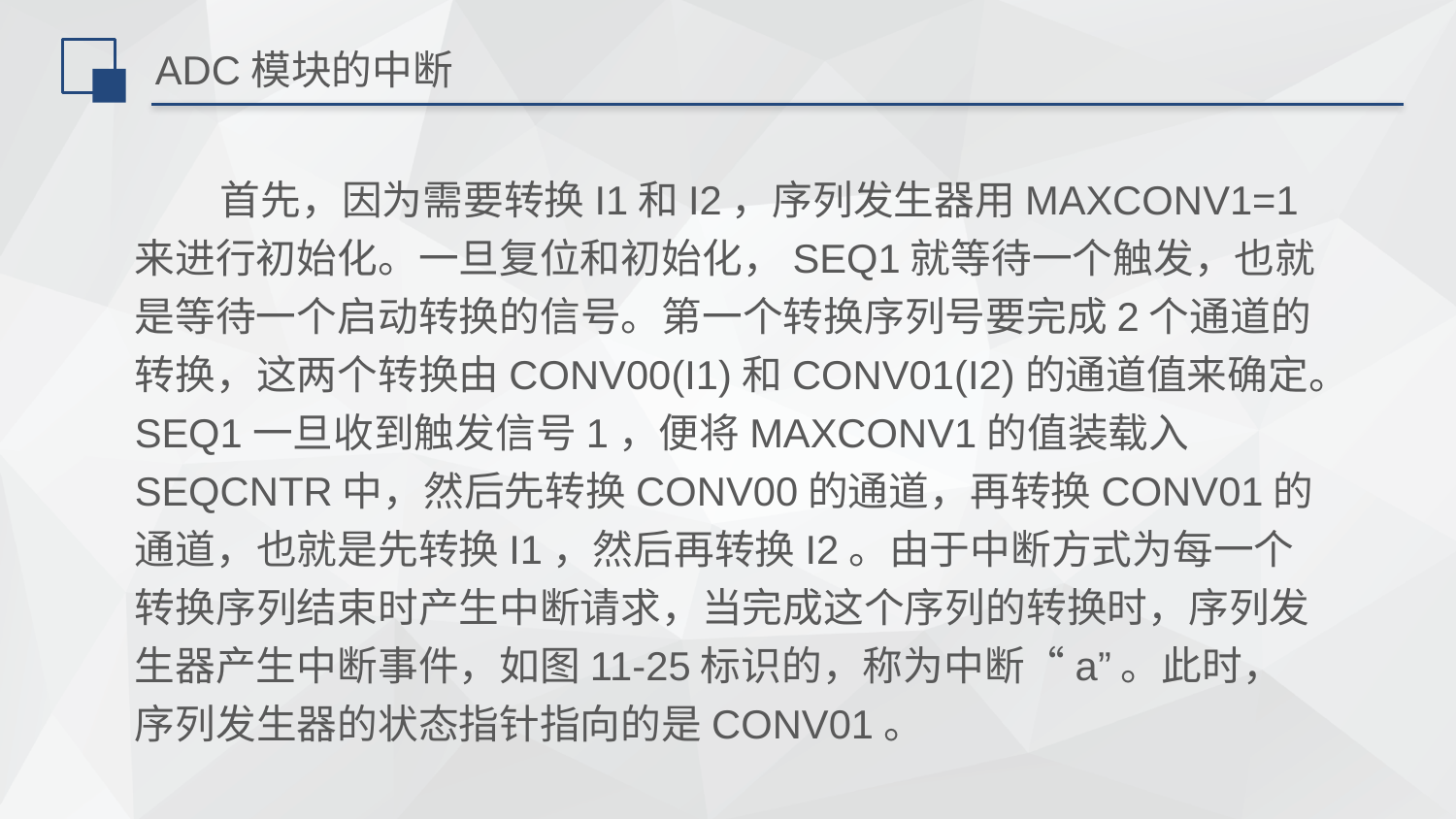

# ADC模块的中断
首先，因为需要转换I1和I2，序列发生器用MAXCONV1=1来进行初始化。一旦复位和初始化，SEQ1就等待一个触发，也就是等待一个启动转换的信号。第一个转换序列号要完成2个通道的转换，这两个转换由CONV00(I1)和CONV01(I2)的通道值来确定。SEQ1一旦收到触发信号1，便将MAXCONV1的值装载入SEQCNTR中，然后先转换CONV00的通道，再转换CONV01的通道，也就是先转换I1，然后再转换I2。由于中断方式为每一个转换序列结束时产生中断请求，当完成这个序列的转换时，序列发生器产生中断事件，如图11-25标识的，称为中断“a”。此时，序列发生器的状态指针指向的是CONV01。